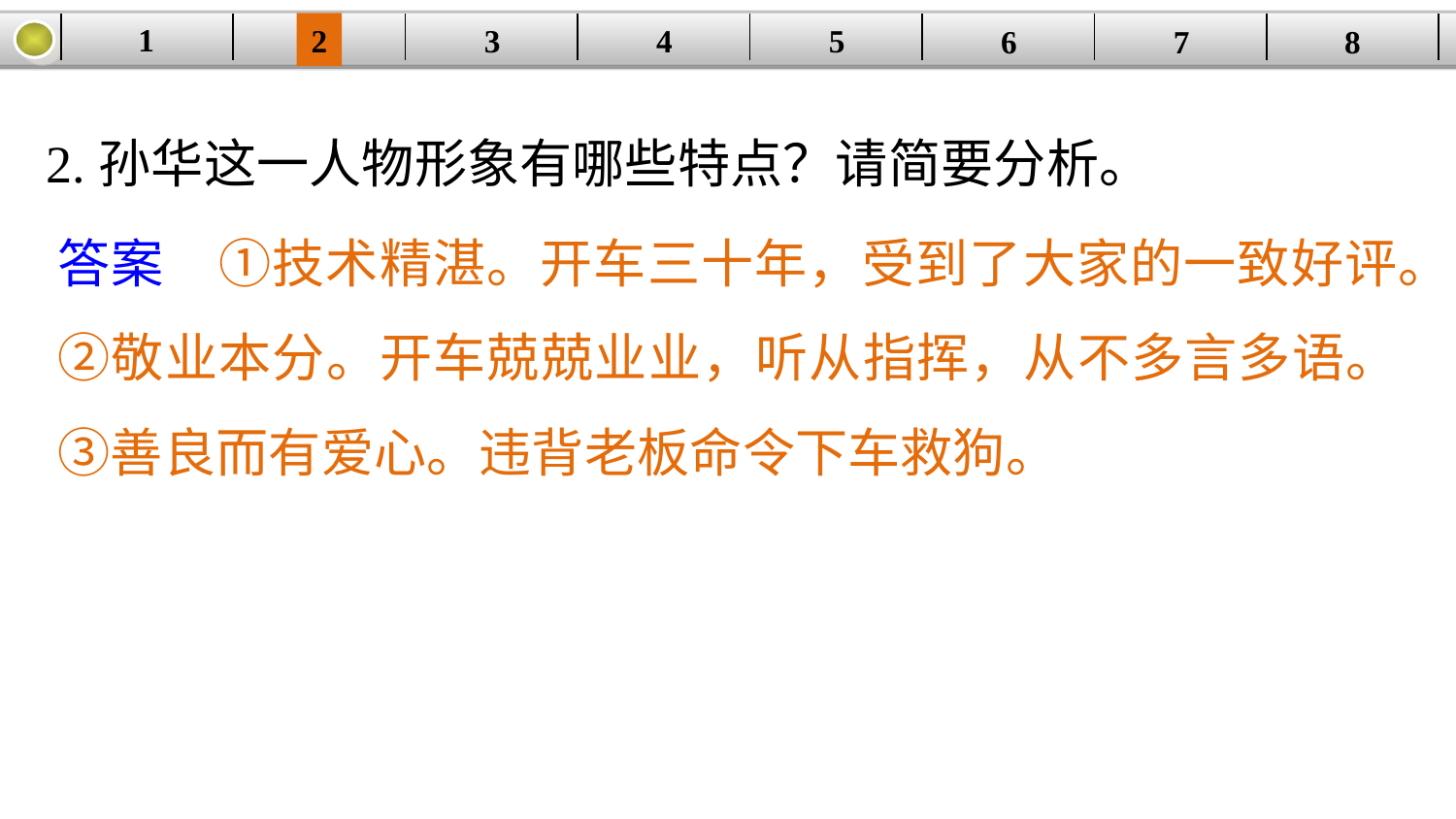

1
2
3
4
|  |  |  |  |  |  |  |  |
| --- | --- | --- | --- | --- | --- | --- | --- |
5
6
7
8

2.孙华这一人物形象有哪些特点？请简要分析。
答案　①技术精湛。开车三十年，受到了大家的一致好评。②敬业本分。开车兢兢业业，听从指挥，从不多言多语。③善良而有爱心。违背老板命令下车救狗。